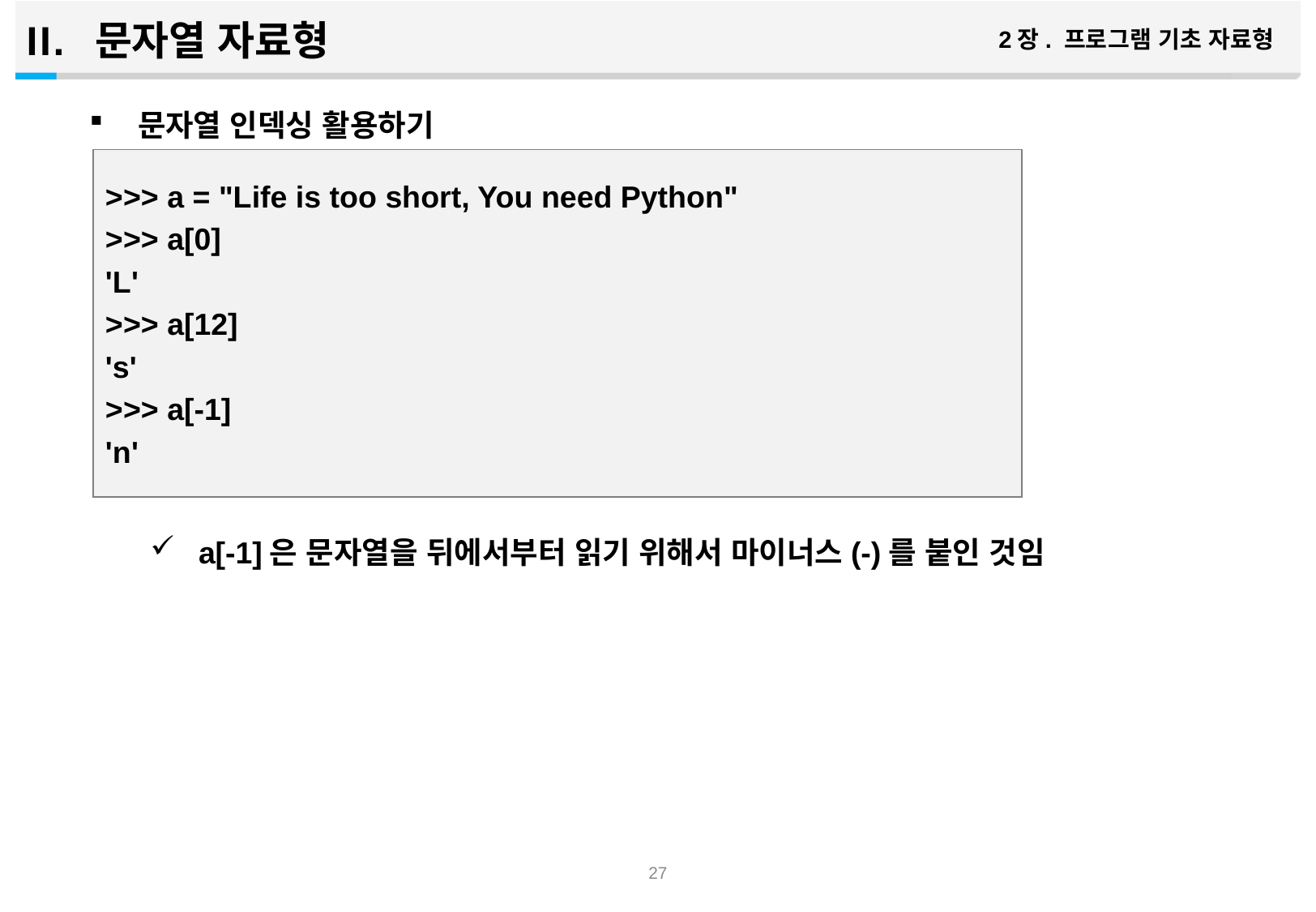

문자열 자료형
2장. 프로그램 기초 자료형
문자열 인덱싱 활용하기

a[-1]은 문자열을 뒤에서부터 읽기 위해서 마이너스(-)를 붙인 것임
>>> a = "Life is too short, You need Python"
>>> a[0]
'L'
>>> a[12]
's'
>>> a[-1]
'n'
27